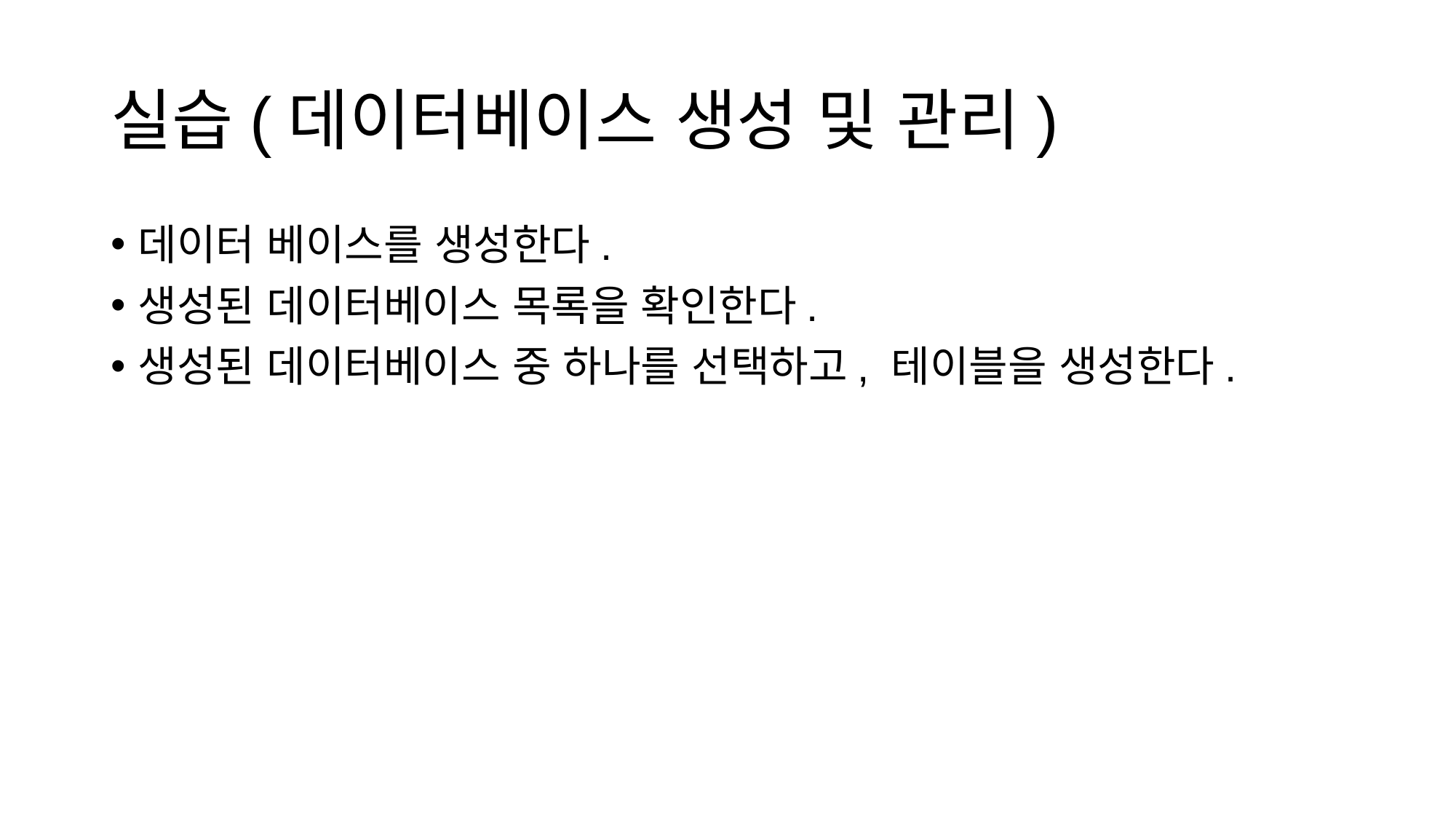

# 실습(데이터베이스 생성 및 관리)
데이터 베이스를 생성한다.
생성된 데이터베이스 목록을 확인한다.
생성된 데이터베이스 중 하나를 선택하고, 테이블을 생성한다.